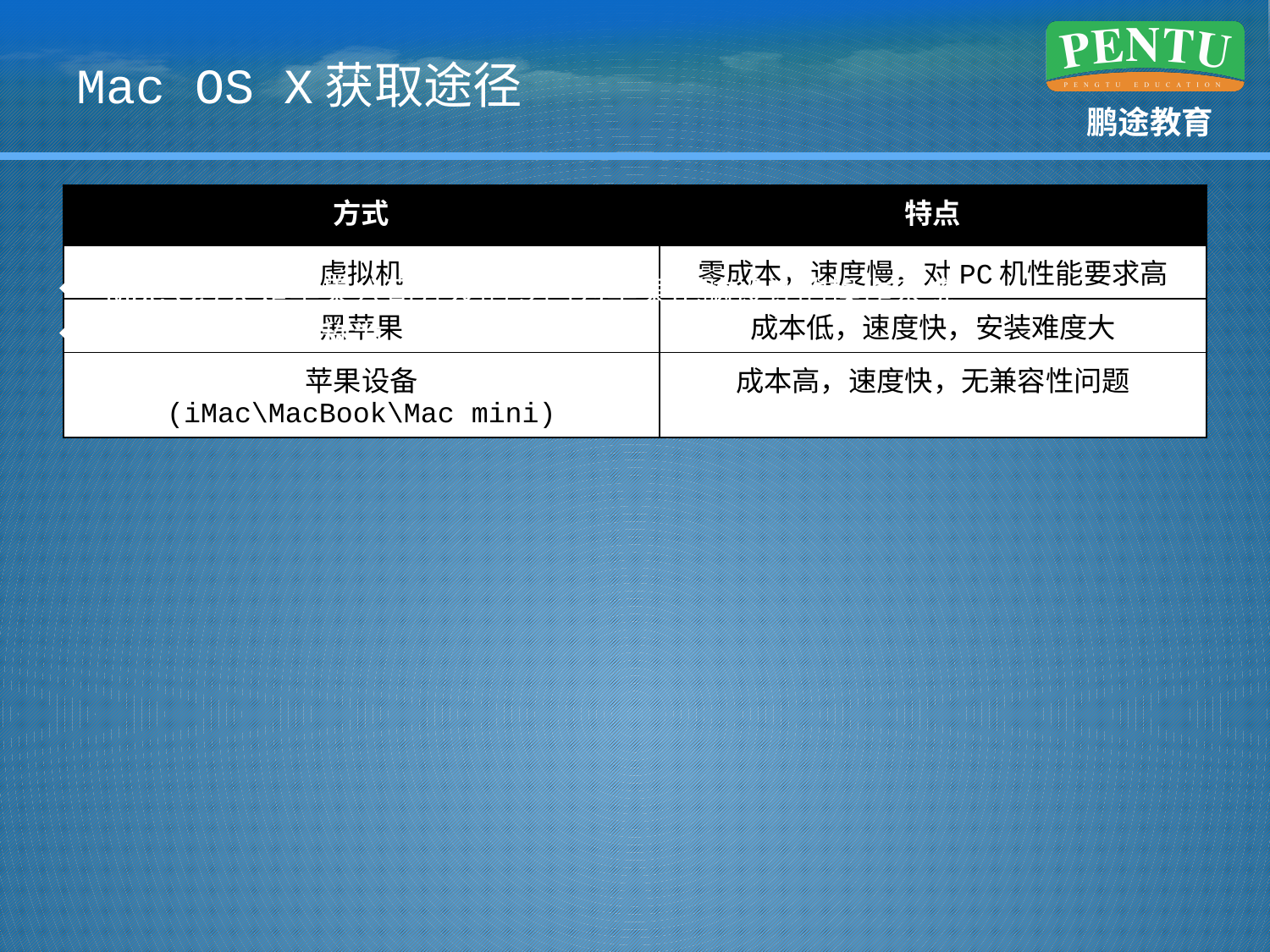

# Mac OS X获取途径
| 方式 | 特点 |
| --- | --- |
| 虚拟机 | 零成本，速度慢，对PC机性能要求高 |
| 黑苹果 | 成本低，速度快，安装难度大 |
| 苹果设备 (iMac\MacBook\Mac mini) | 成本高，速度快，无兼容性问题 |
Mac OS X是苹果公司开发的专门为苹果电脑设计的操作系统
Mac OS X可简称为“Mac系统”